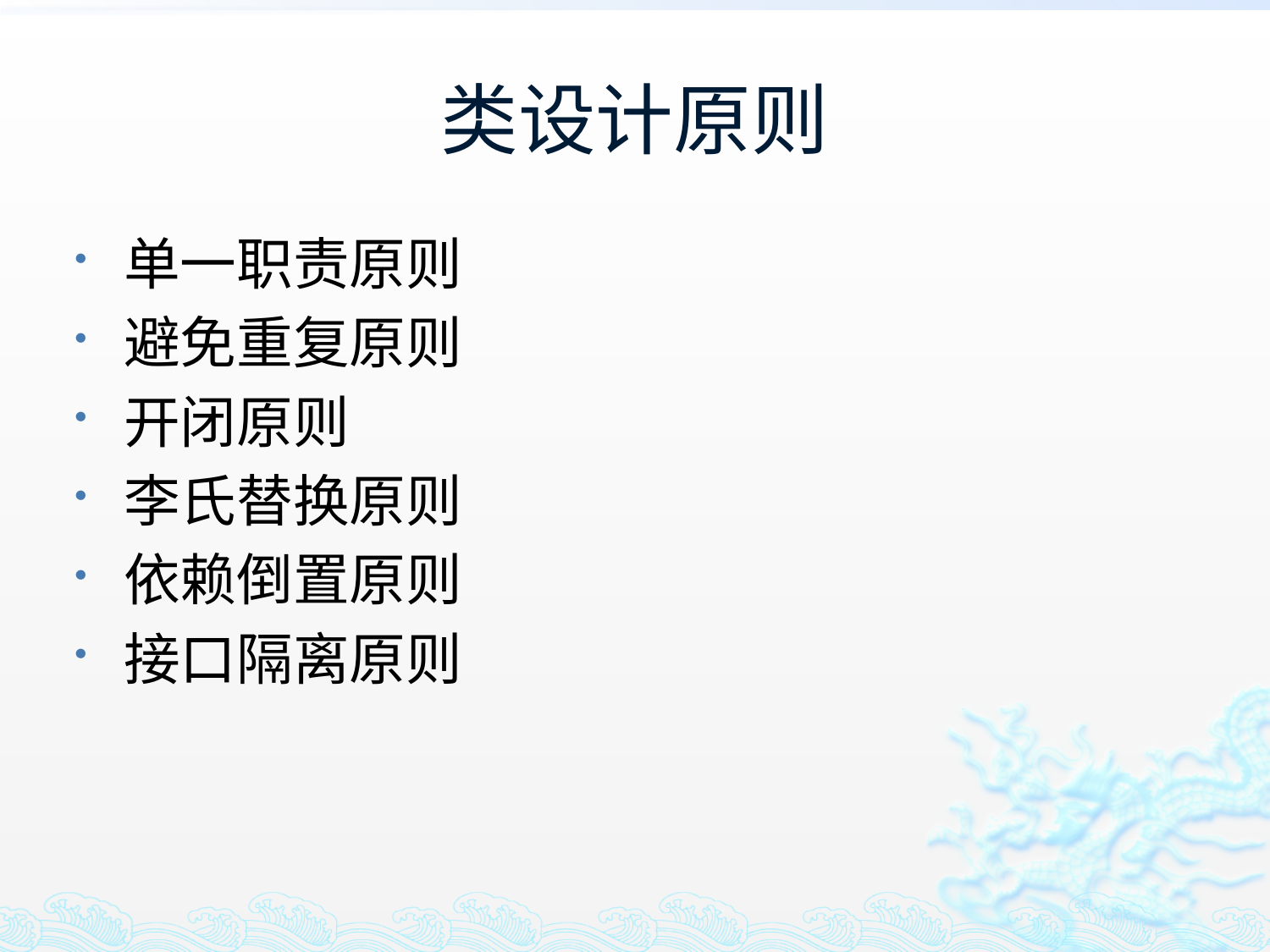

# 类设计原则
单一职责原则
避免重复原则
开闭原则
李氏替换原则
依赖倒置原则
接口隔离原则